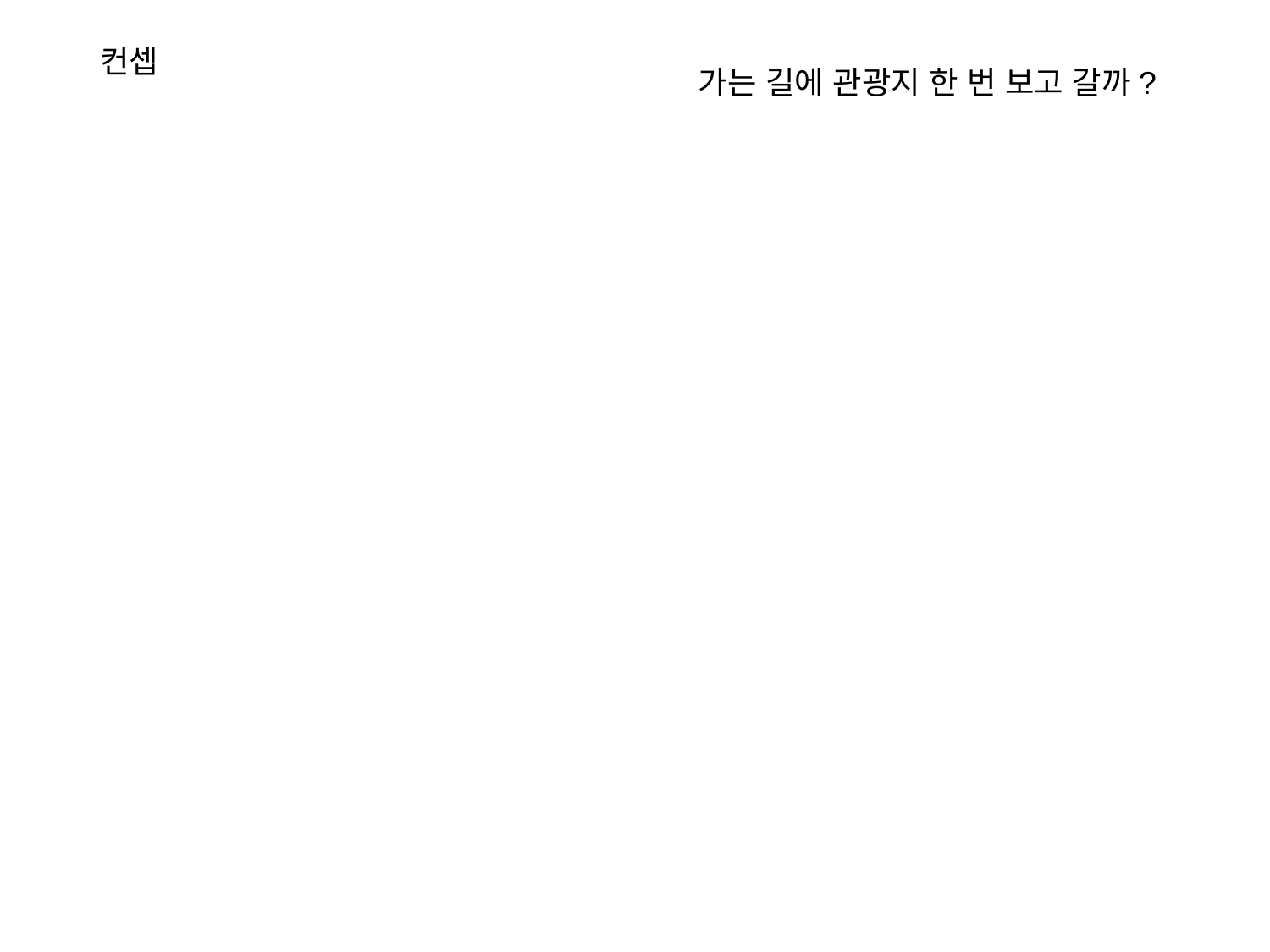

컨셉
가는 길에 관광지 한 번 보고 갈까?